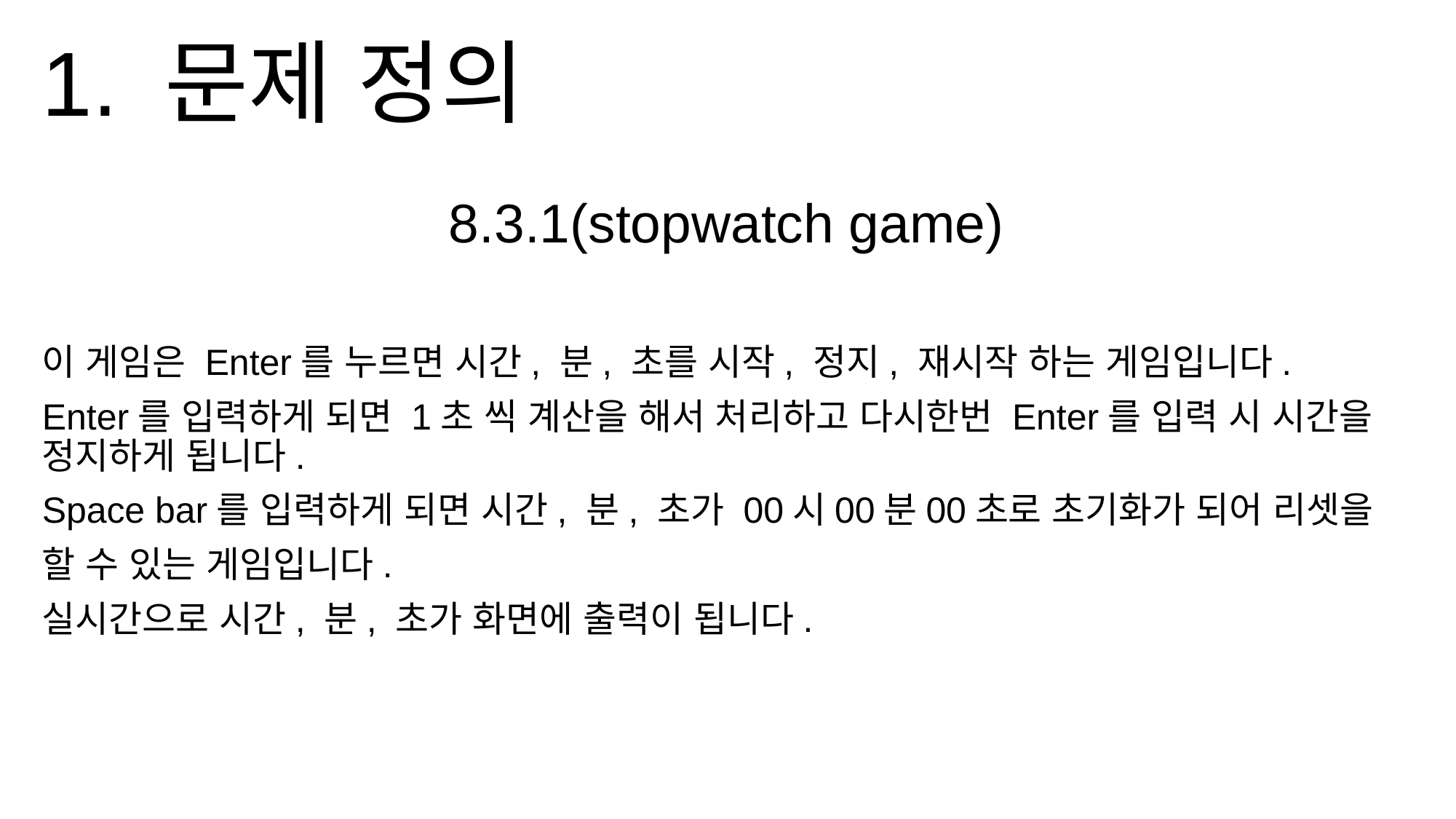

# 1. 문제 정의
8.3.1(stopwatch game)

이 게임은 Enter를 누르면 시간, 분, 초를 시작, 정지, 재시작 하는 게임입니다.
Enter를 입력하게 되면 1초 씩 계산을 해서 처리하고 다시한번 Enter를 입력 시 시간을 정지하게 됩니다.
Space bar를 입력하게 되면 시간, 분, 초가 00시00분00초로 초기화가 되어 리셋을
할 수 있는 게임입니다.
실시간으로 시간, 분, 초가 화면에 출력이 됩니다.